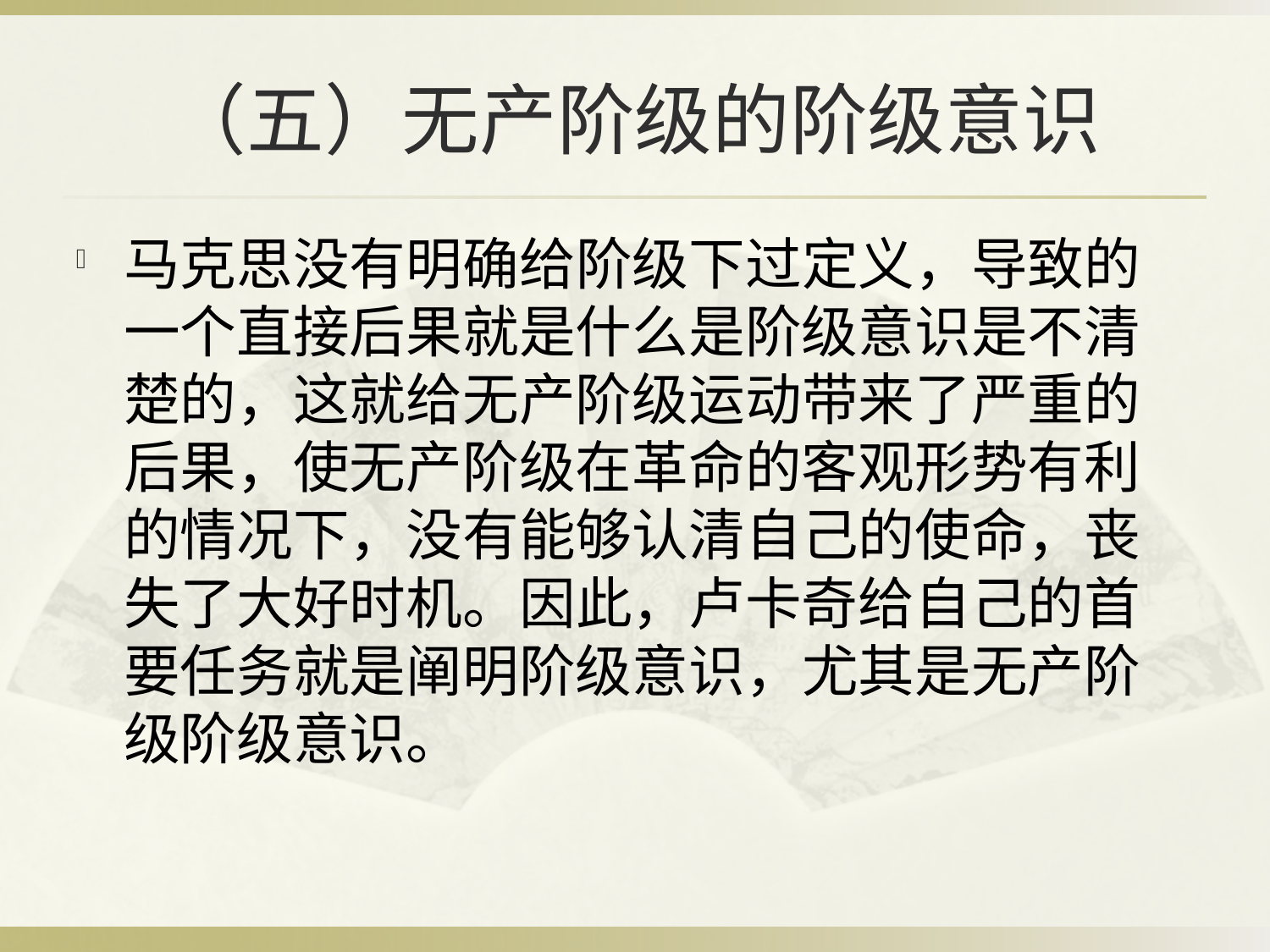

# （五）无产阶级的阶级意识
马克思没有明确给阶级下过定义，导致的一个直接后果就是什么是阶级意识是不清楚的，这就给无产阶级运动带来了严重的后果，使无产阶级在革命的客观形势有利的情况下，没有能够认清自己的使命，丧失了大好时机。因此，卢卡奇给自己的首要任务就是阐明阶级意识，尤其是无产阶级阶级意识。